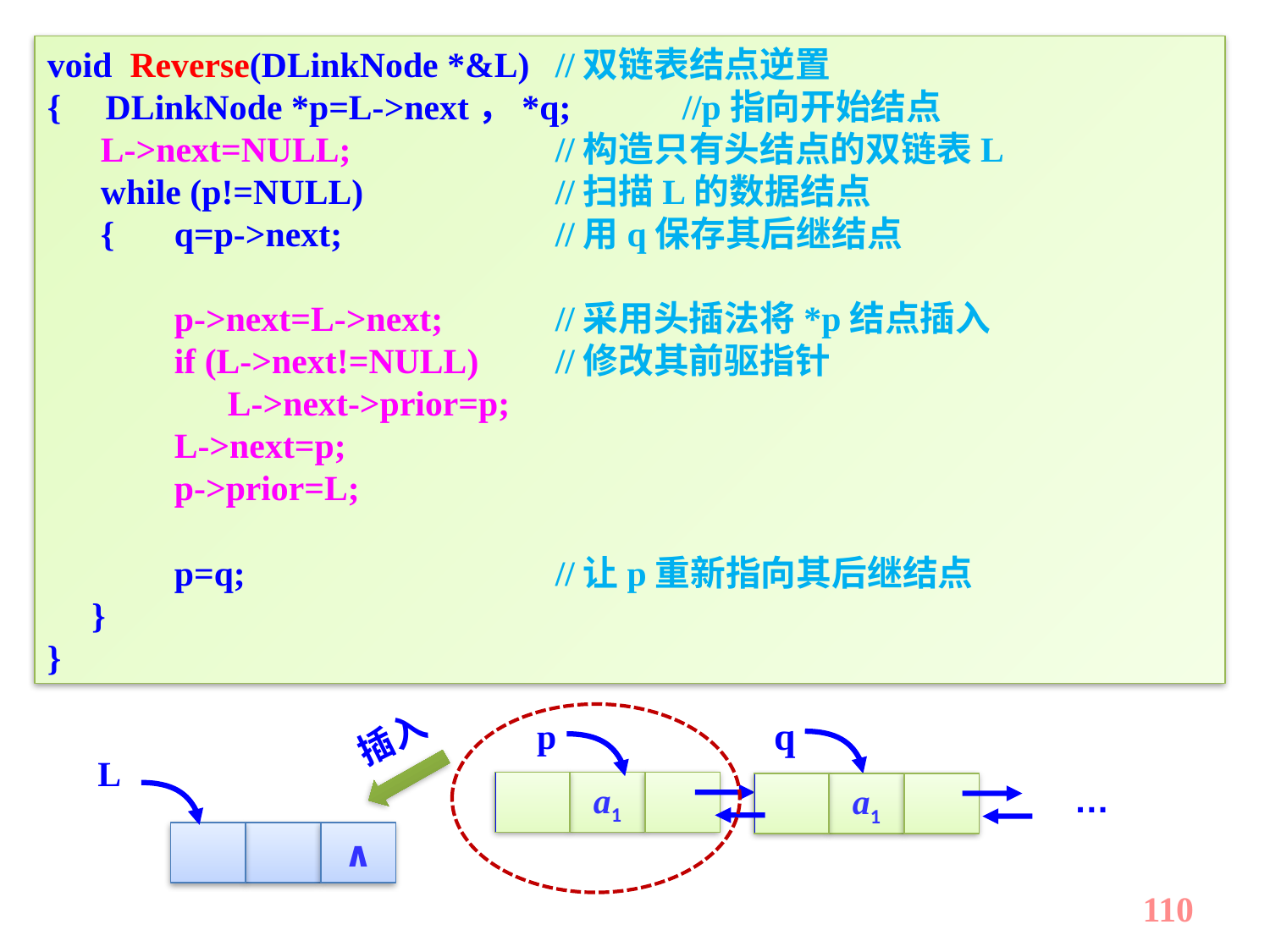

void  Reverse(DLinkNode *&L)	//双链表结点逆置
{     DLinkNode *p=L->next，*q;	//p指向开始结点
      L->next=NULL;		//构造只有头结点的双链表L
      while (p!=NULL)		//扫描L的数据结点
      {	q=p->next;	            	//用q保存其后继结点

	p->next=L->next;	//采用头插法将*p结点插入
	if (L->next!=NULL)	//修改其前驱指针
  	      L->next->prior=p;
	L->next=p;
	p->prior=L;

	p=q;			//让p重新指向其后继结点
     }
}

插入

q

p

L

a1

a1

…

∧
110